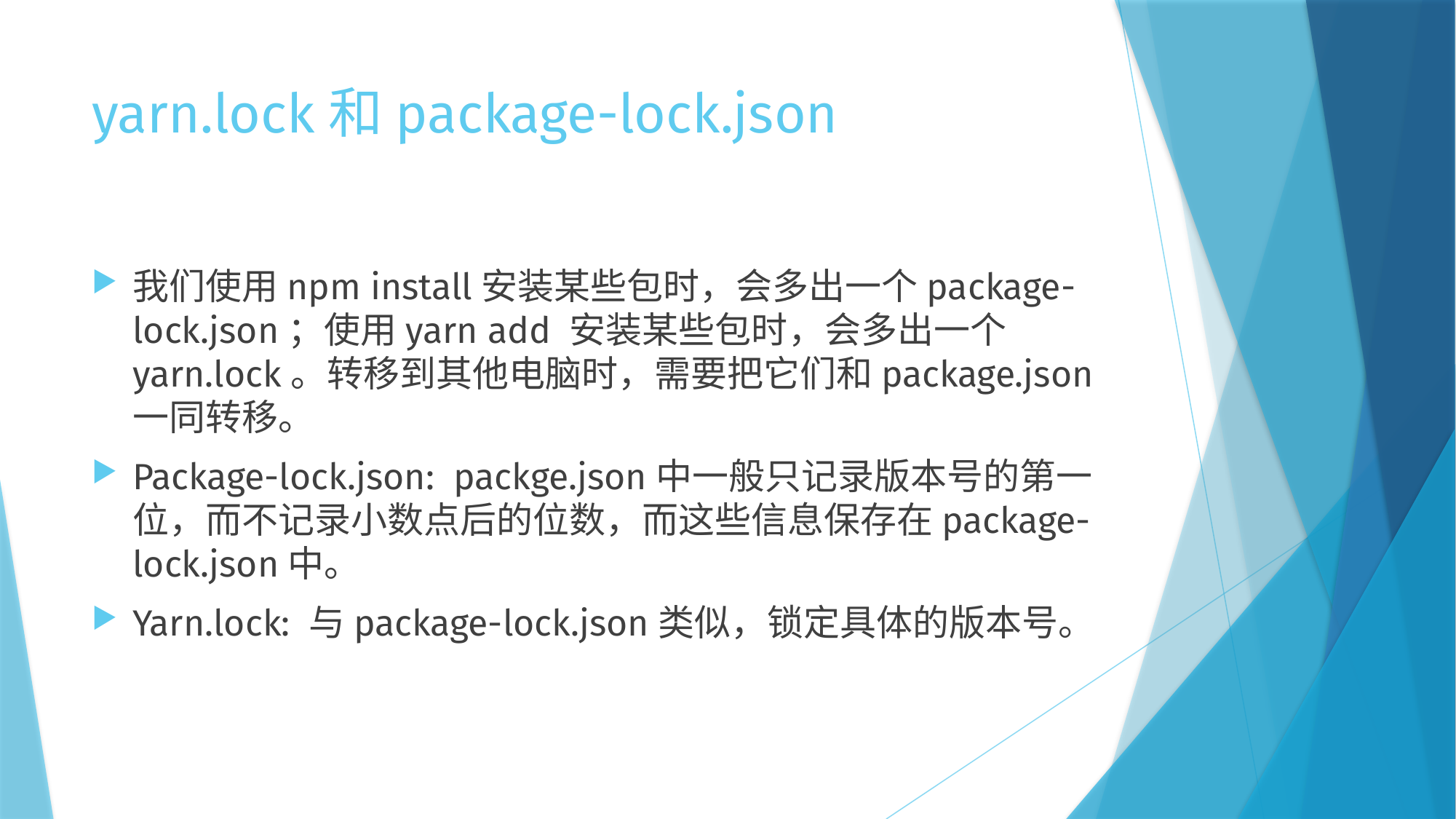

# yarn.lock和package-lock.json
我们使用npm install安装某些包时，会多出一个package-lock.json；使用yarn add 安装某些包时，会多出一个yarn.lock。转移到其他电脑时，需要把它们和package.json一同转移。
Package-lock.json:  packge.json中一般只记录版本号的第一位，而不记录小数点后的位数，而这些信息保存在package-lock.json中。
Yarn.lock: 与package-lock.json类似，锁定具体的版本号。